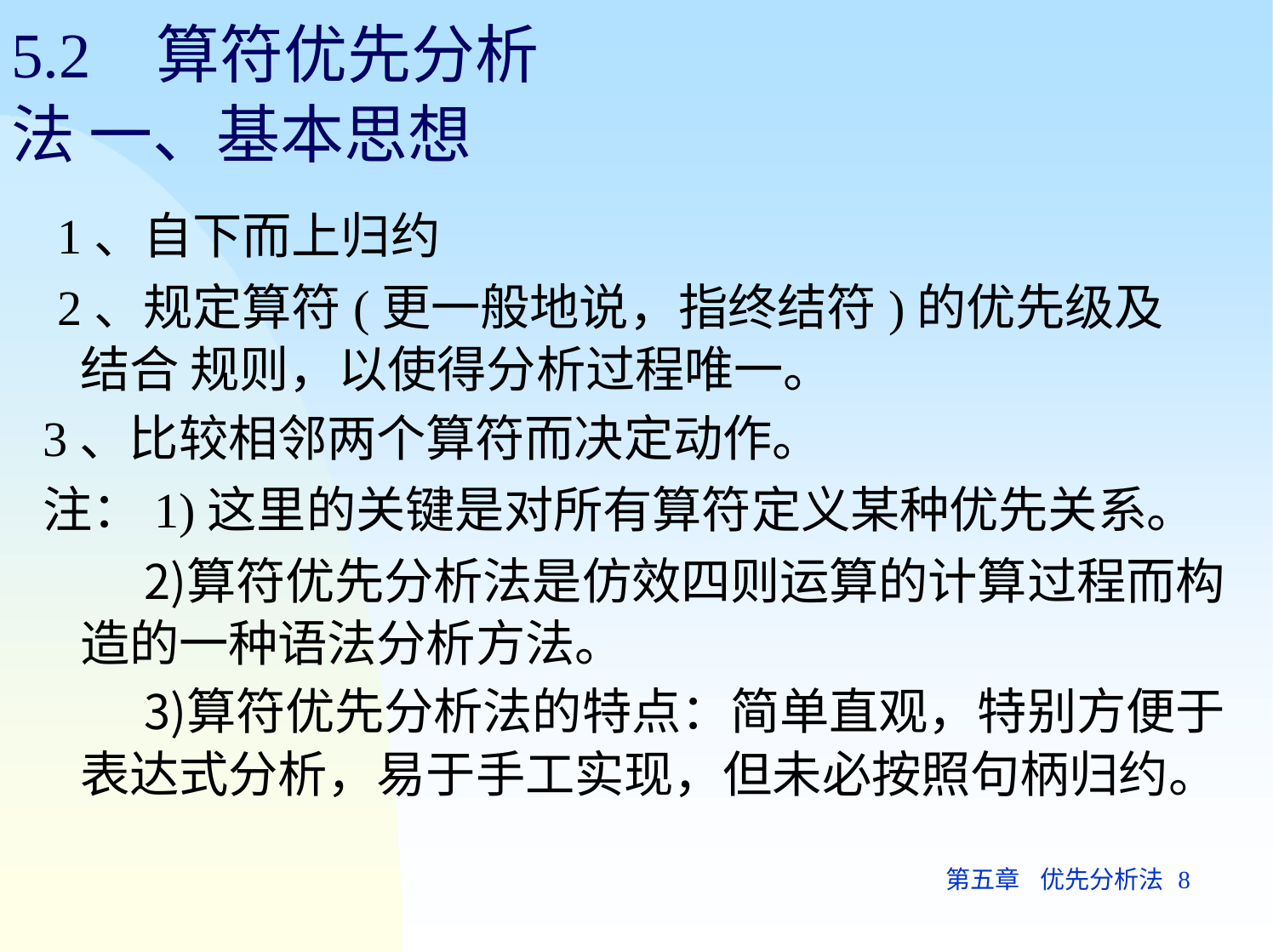

# 5.2	算符优先分析法 一、基本思想
1、自下而上归约
2、规定算符(更一般地说，指终结符)的优先级及结合 规则，以使得分析过程唯一。
3、比较相邻两个算符而决定动作。
注：1)这里的关键是对所有算符定义某种优先关系。
算符优先分析法是仿效四则运算的计算过程而构 造的一种语法分析方法。
算符优先分析法的特点：简单直观，特别方便于 表达式分析，易于手工实现，但未必按照句柄归约。
第五章	优先分析法 8